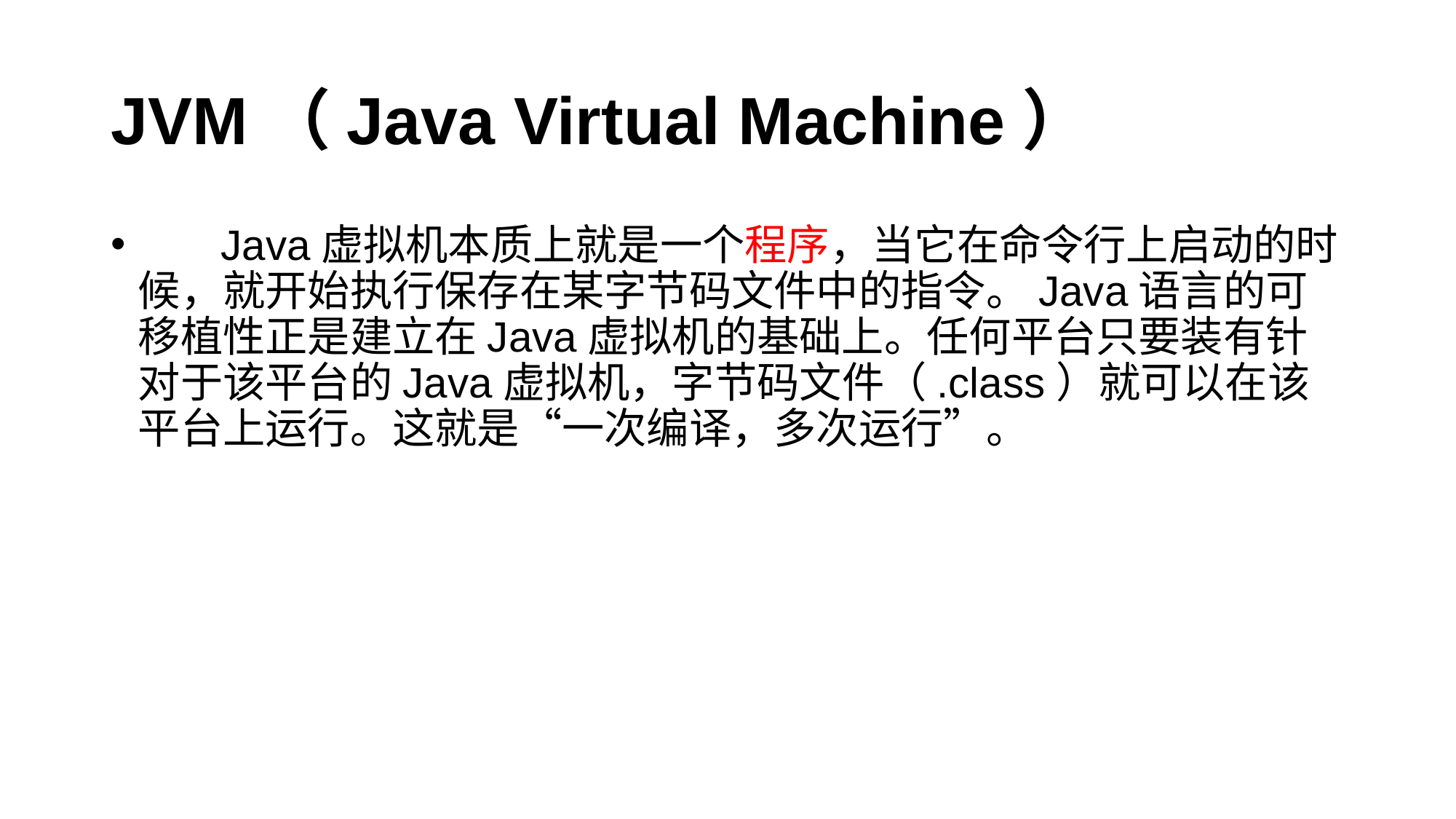

# JVM（Java Virtual Machine）
       Java虚拟机本质上就是一个程序，当它在命令行上启动的时候，就开始执行保存在某字节码文件中的指令。Java语言的可移植性正是建立在Java虚拟机的基础上。任何平台只要装有针对于该平台的Java虚拟机，字节码文件（.class）就可以在该平台上运行。这就是“一次编译，多次运行”。